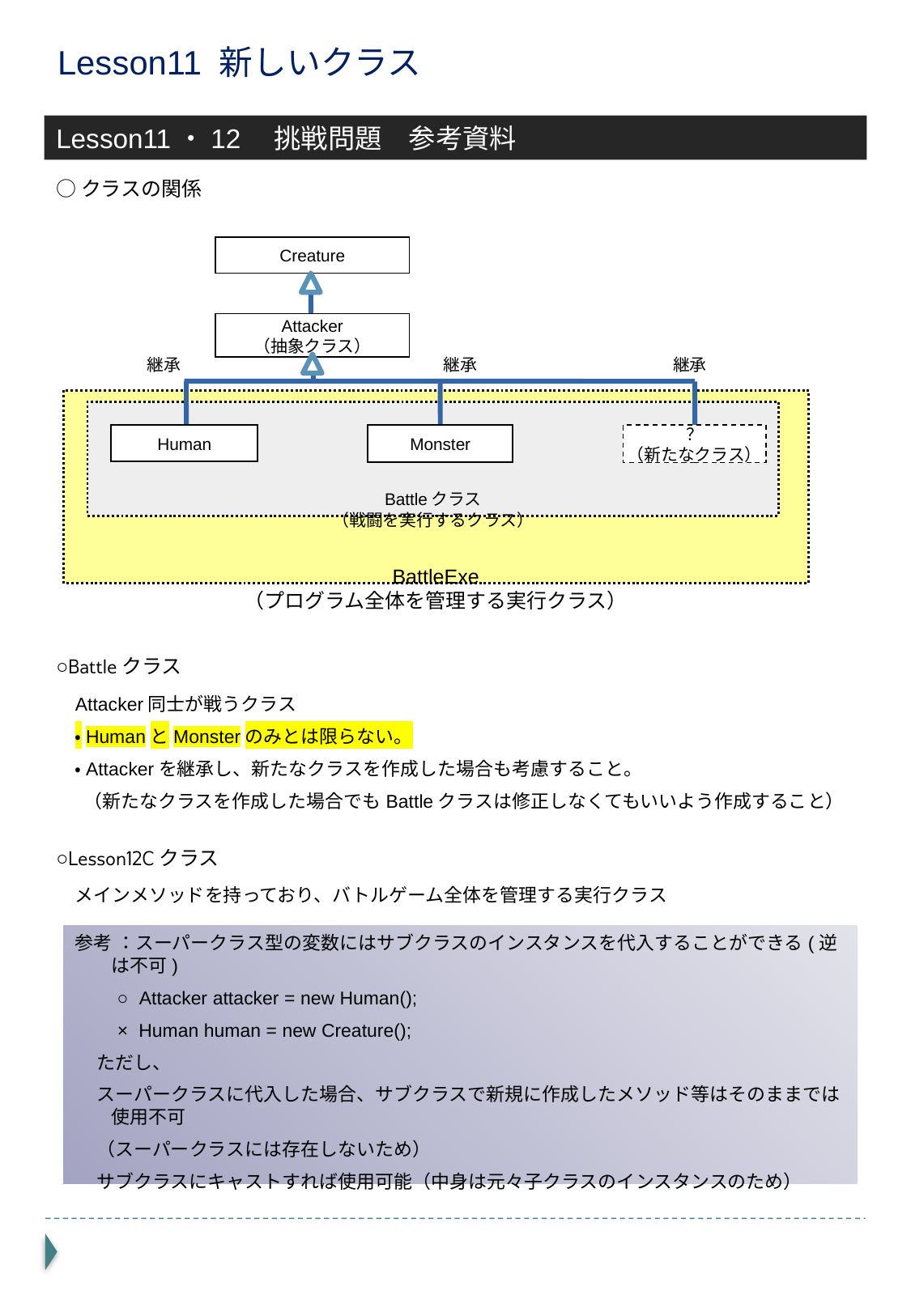

# Lesson11 新しいクラス
Lesson11・12　挑戦問題　参考資料
○クラスの関係
Creature

Attacker
（抽象クラス）
Human
Monster
？
（新たなクラス）

BattleExe
（プログラム全体を管理する実行クラス）

Battleクラス
（戦闘を実行するクラス）

継承
継承
継承

○Battleクラス
Attacker同士が戦うクラス
・HumanとMonsterのみとは限らない。
・Attackerを継承し、新たなクラスを作成した場合も考慮すること。
 （新たなクラスを作成した場合でもBattleクラスは修正しなくてもいいよう作成すること）
○Lesson12Cクラス
メインメソッドを持っており、バトルゲーム全体を管理する実行クラス
参考 ：スーパークラス型の変数にはサブクラスのインスタンスを代入することができる(逆は不可)
        ○  Attacker attacker = new Human();
        ×  Human human = new Creature();
    ただし、
    スーパークラスに代入した場合、サブクラスで新規に作成したメソッド等はそのままでは使用不可
    （スーパークラスには存在しないため）
    サブクラスにキャストすれば使用可能（中身は元々子クラスのインスタンスのため）